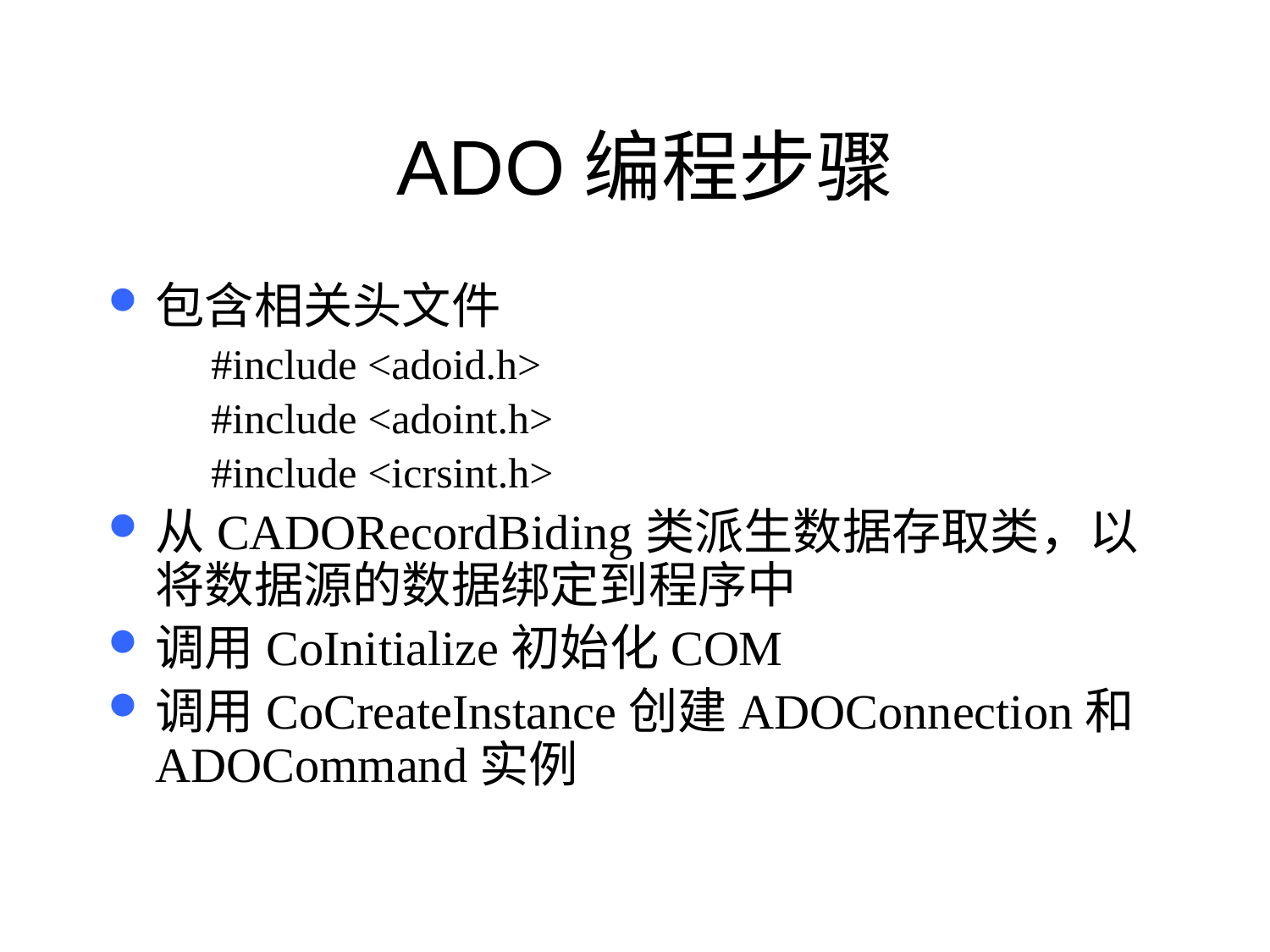

# ADO编程步骤
包含相关头文件
#include <adoid.h>
#include <adoint.h>
#include <icrsint.h>
从CADORecordBiding类派生数据存取类，以将数据源的数据绑定到程序中
调用CoInitialize初始化COM
调用CoCreateInstance创建ADOConnection和ADOCommand实例
161